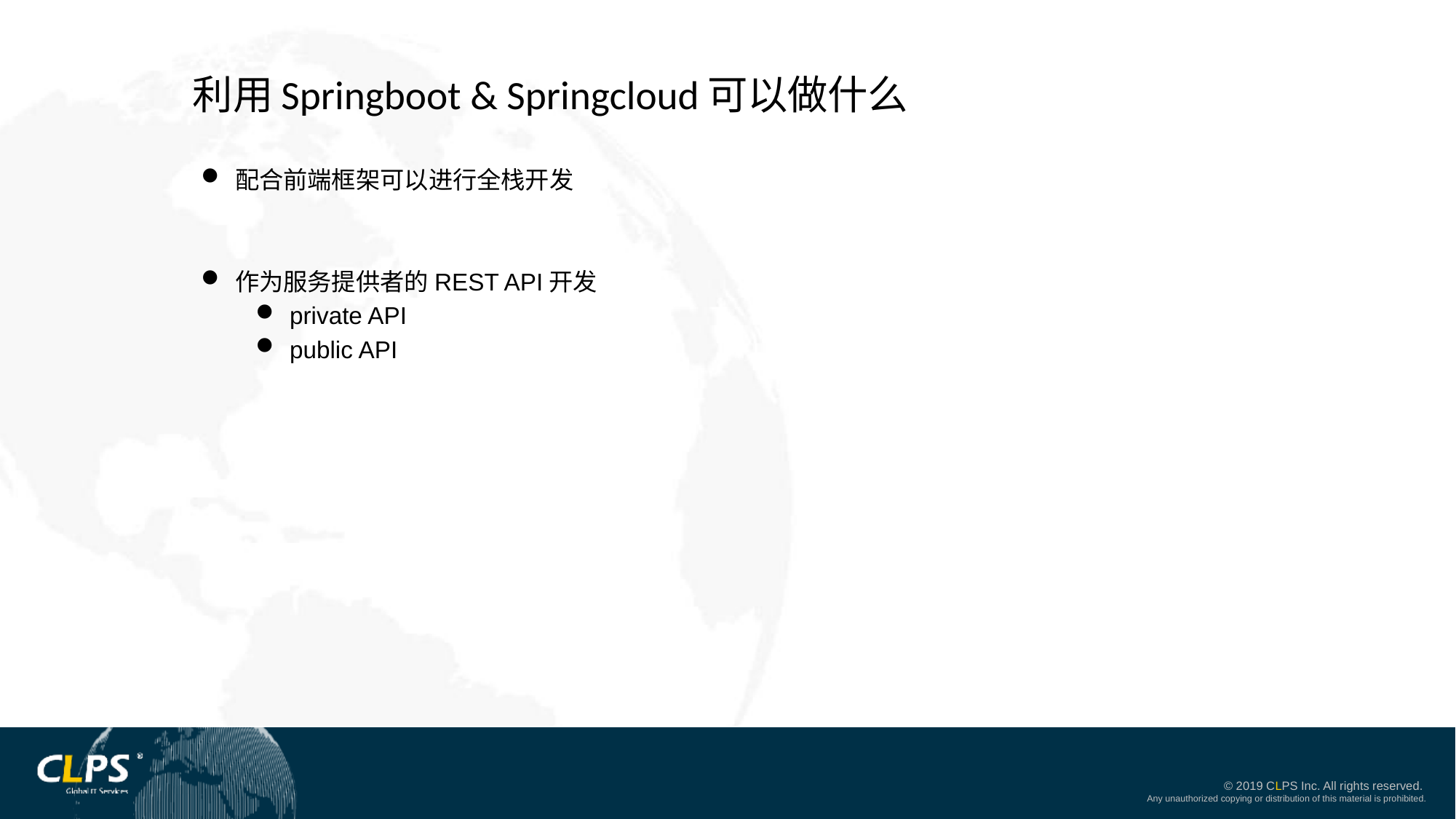

利用Springboot & Springcloud可以做什么

配合前端框架可以进行全栈开发

作为服务提供者的REST API开发
private API
public API

3